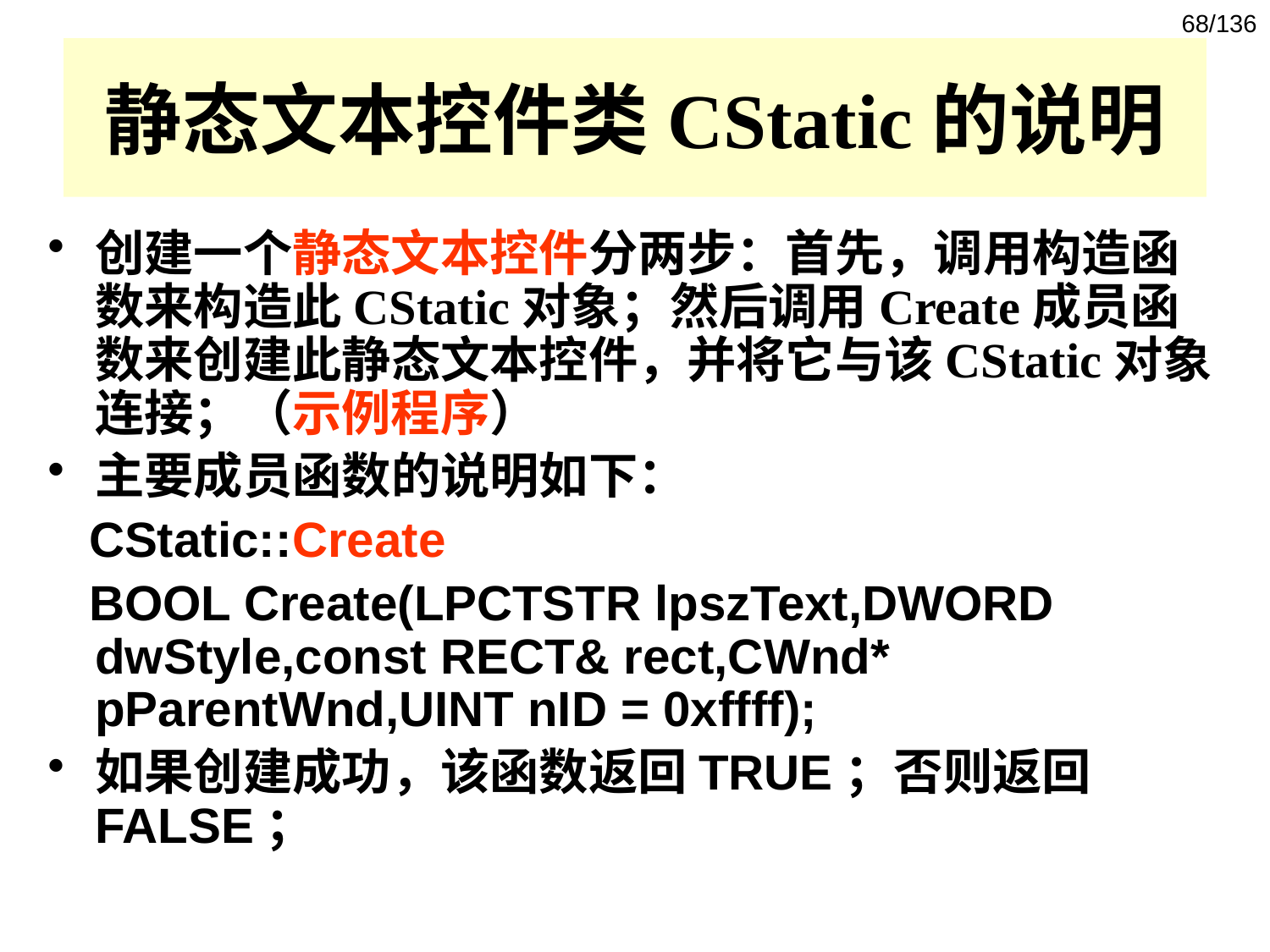

68/136
# 静态文本控件类CStatic的说明
创建一个静态文本控件分两步：首先，调用构造函数来构造此CStatic对象；然后调用Create成员函数来创建此静态文本控件，并将它与该CStatic对象连接；（示例程序）
主要成员函数的说明如下：
   CStatic::Create
   BOOL Create(LPCTSTR lpszText,DWORD dwStyle,const RECT& rect,CWnd* pParentWnd,UINT nID = 0xffff);
如果创建成功，该函数返回TRUE；否则返回FALSE；